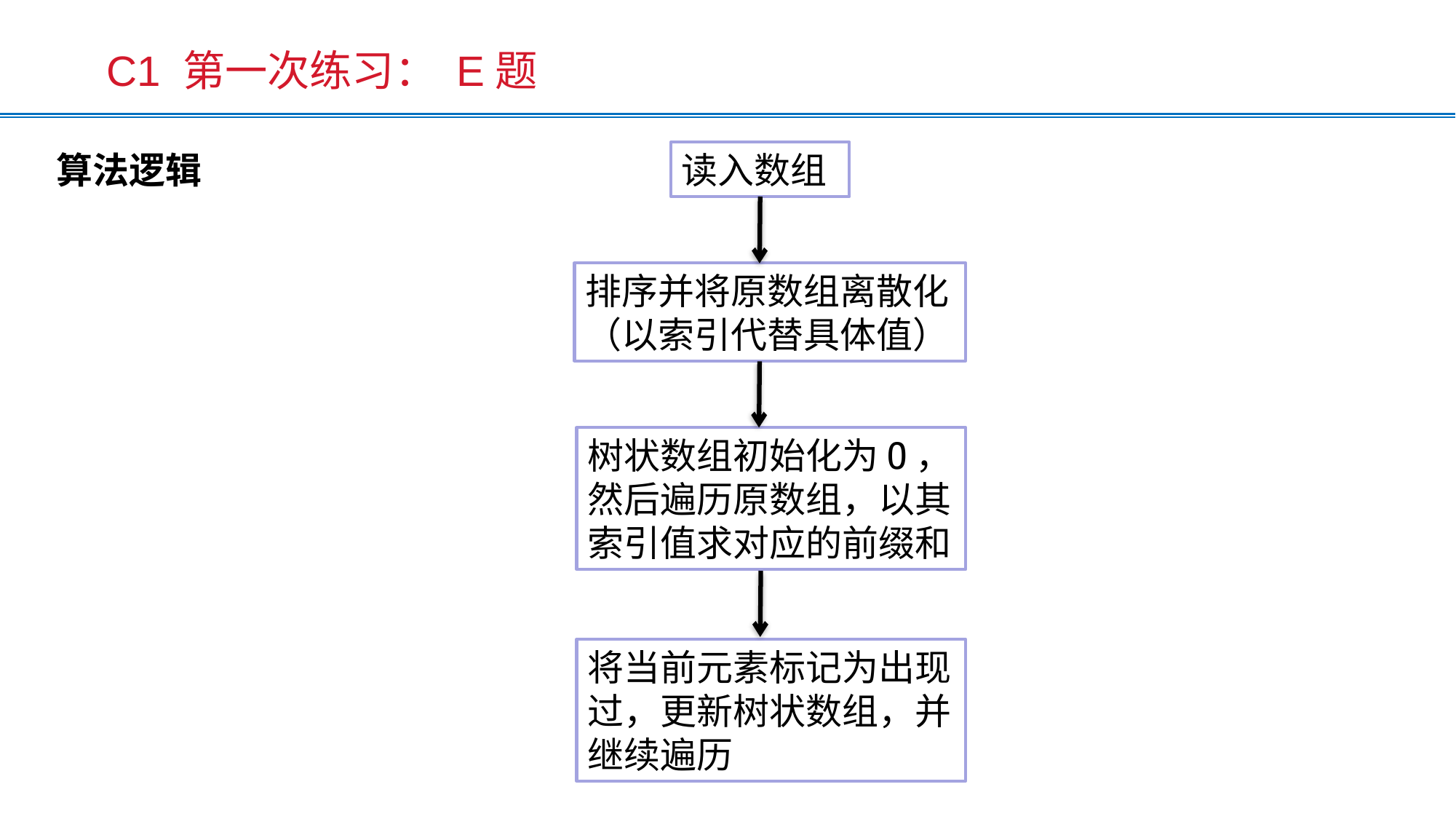

C1 第一次练习： E题
算法逻辑
读入数组
排序并将原数组离散化
（以索引代替具体值）
树状数组初始化为0，然后遍历原数组，以其索引值求对应的前缀和
将当前元素标记为出现过，更新树状数组，并继续遍历